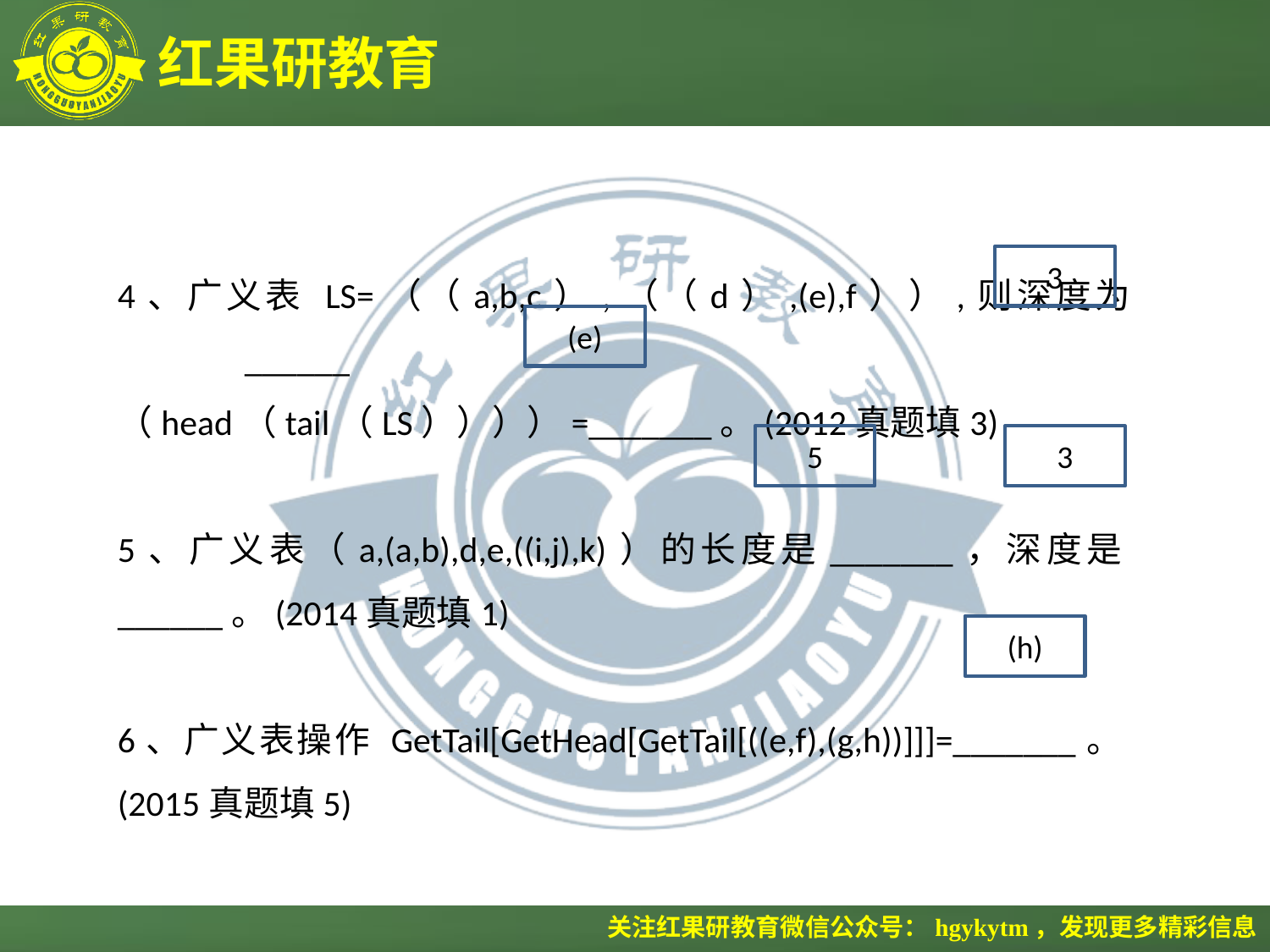

4、广义表 LS=（（a,b,c）,（（d）,(e),f））,则深度为	______
（head（tail（LS））））=_______。(2012真题填3)

5、广义表（a,(a,b),d,e,((i,j),k)）的长度是_______，深度是______。(2014真题填1)

6、广义表操作 GetTail[GetHead[GetTail[((e,f),(g,h))]]]=_______。(2015真题填5)
3
(e)
5
3
(h)